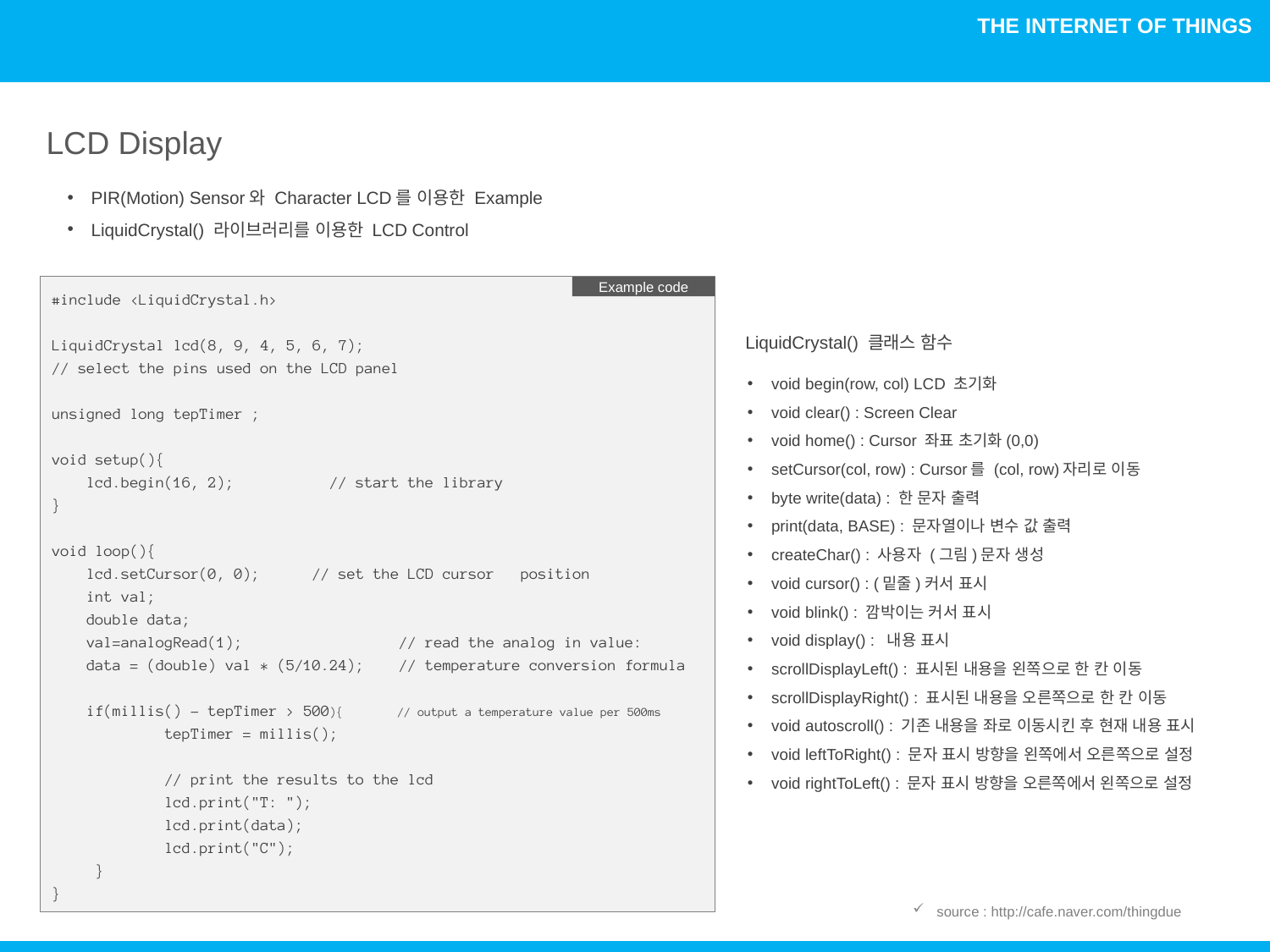

LCD Display
PIR(Motion) Sensor와 Character LCD를 이용한 Example
LiquidCrystal() 라이브러리를 이용한 LCD Control
#include <LiquidCrystal.h>

LiquidCrystal lcd(8, 9, 4, 5, 6, 7);
// select the pins used on the LCD panel

unsigned long tepTimer ;

void setup(){
    lcd.begin(16, 2);           // start the library
}

void loop(){
    lcd.setCursor(0, 0);      // set the LCD cursor   position
    int val;
    double data;
    val=analogRead(1);                  // read the analog in value:
    data = (double) val * (5/10.24);    // temperature conversion formula

    if(millis() - tepTimer > 500){        // output a temperature value per 500ms
             tepTimer = millis();

             // print the results to the lcd
             lcd.print("T: ");
             lcd.print(data);
             lcd.print("C");
     }
}
Example code
LiquidCrystal() 클래스 함수
void begin(row, col) LCD 초기화
void clear() : Screen Clear
void home() : Cursor 좌표 초기화(0,0)
setCursor(col, row) : Cursor를 (col, row)자리로 이동
byte write(data) : 한 문자 출력
print(data, BASE) : 문자열이나 변수 값 출력
createChar() : 사용자 (그림)문자 생성
void cursor() : (밑줄)커서 표시
void blink() : 깜박이는 커서 표시
void display() :  내용 표시
scrollDisplayLeft() : 표시된 내용을 왼쪽으로 한 칸 이동
scrollDisplayRight() : 표시된 내용을 오른쪽으로 한 칸 이동
void autoscroll() : 기존 내용을 좌로 이동시킨 후 현재 내용 표시
void leftToRight() : 문자 표시 방향을 왼쪽에서 오른쪽으로 설정
void rightToLeft() : 문자 표시 방향을 오른쪽에서 왼쪽으로 설정
source : http://cafe.naver.com/thingdue